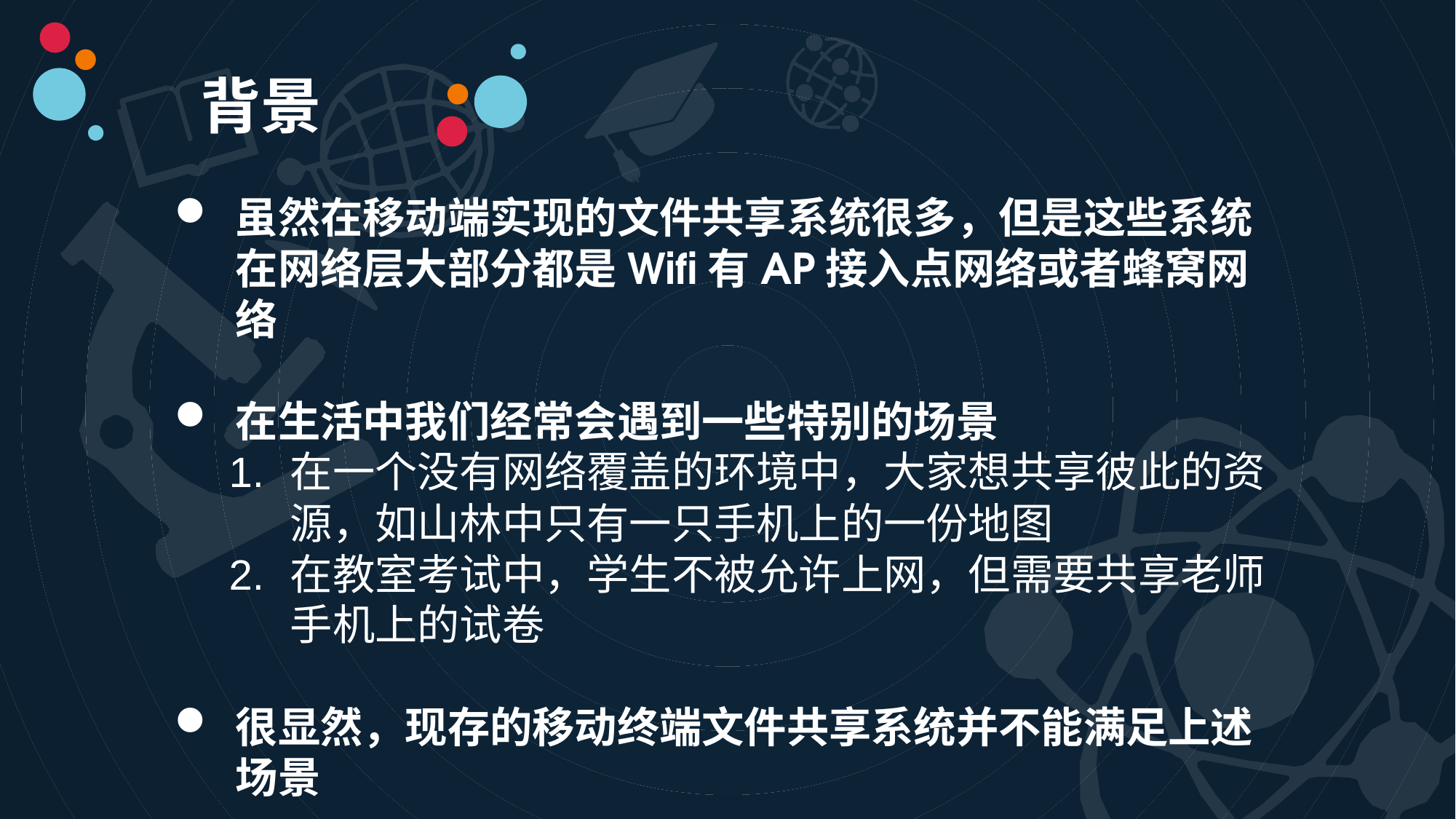

背景
虽然在移动端实现的文件共享系统很多，但是这些系统在网络层大部分都是Wifi有AP接入点网络或者蜂窝网络

在生活中我们经常会遇到一些特别的场景
在一个没有网络覆盖的环境中，大家想共享彼此的资源，如山林中只有一只手机上的一份地图
在教室考试中，学生不被允许上网，但需要共享老师手机上的试卷

很显然，现存的移动终端文件共享系统并不能满足上述场景